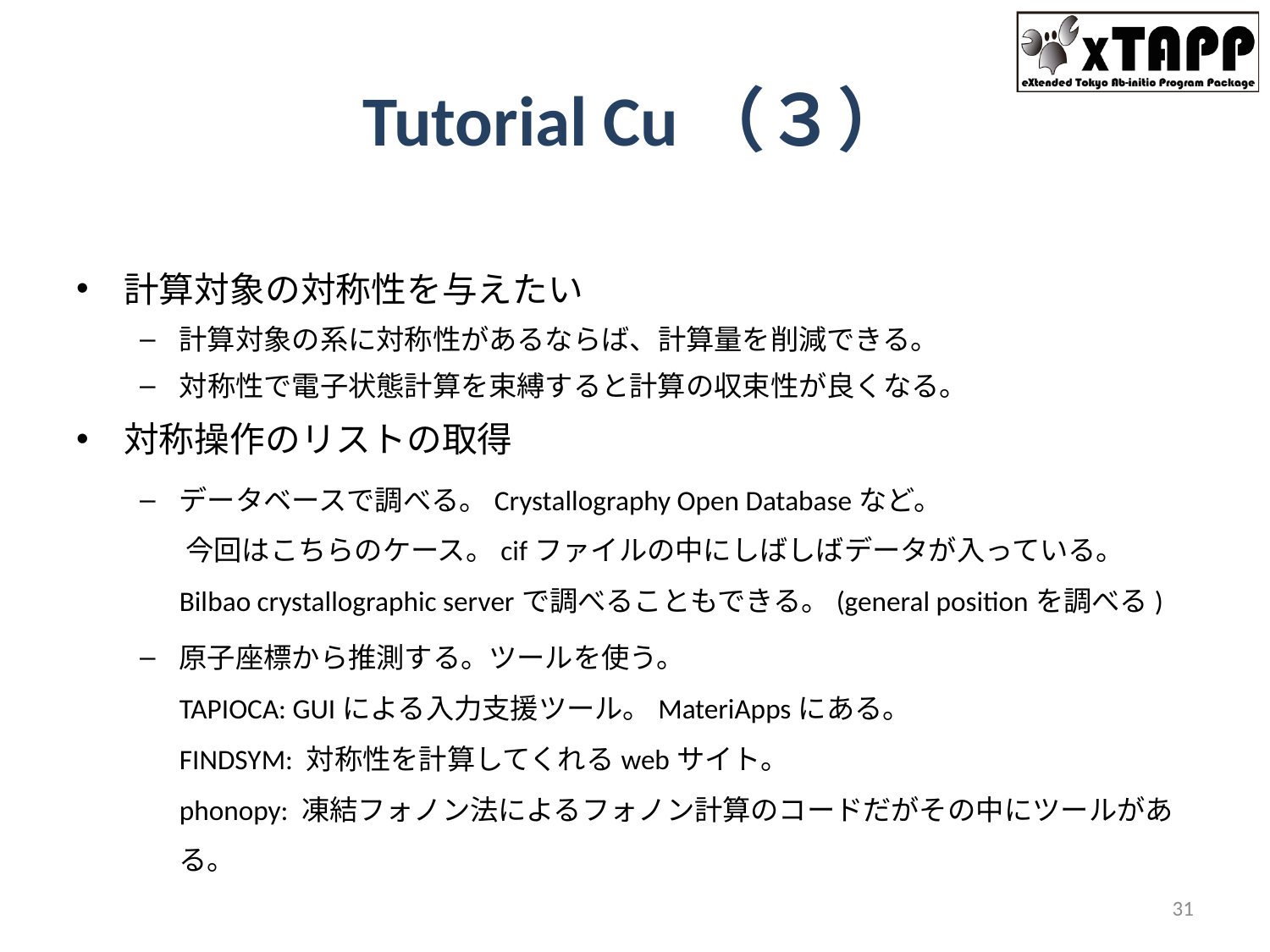

# Tutorial Cu（３）
計算対象の対称性を与えたい
計算対象の系に対称性があるならば、計算量を削減できる。
対称性で電子状態計算を束縛すると計算の収束性が良くなる。
対称操作のリストの取得
データベースで調べる。Crystallography Open Databaseなど。
 今回はこちらのケース。cifファイルの中にしばしばデータが入っている。
Bilbao crystallographic serverで調べることもできる。(general positionを調べる)
原子座標から推測する。ツールを使う。
TAPIOCA: GUIによる入力支援ツール。MateriAppsにある。
FINDSYM: 対称性を計算してくれるwebサイト。
phonopy: 凍結フォノン法によるフォノン計算のコードだがその中にツールがある。
31